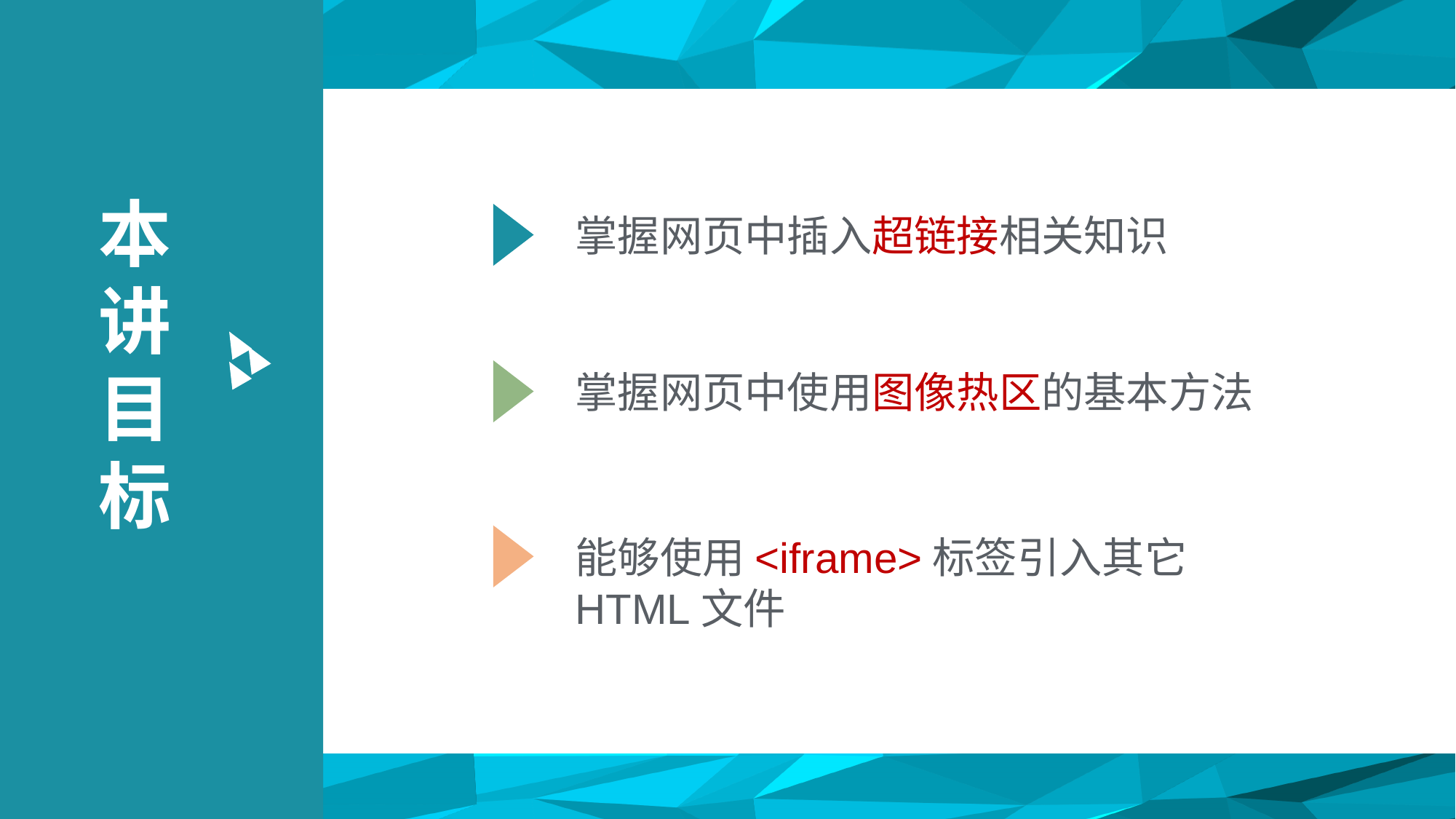

本讲目标
掌握网页中插入超链接相关知识

掌握网页中使用图像热区的基本方法

能够使用<iframe>标签引入其它HTML文件